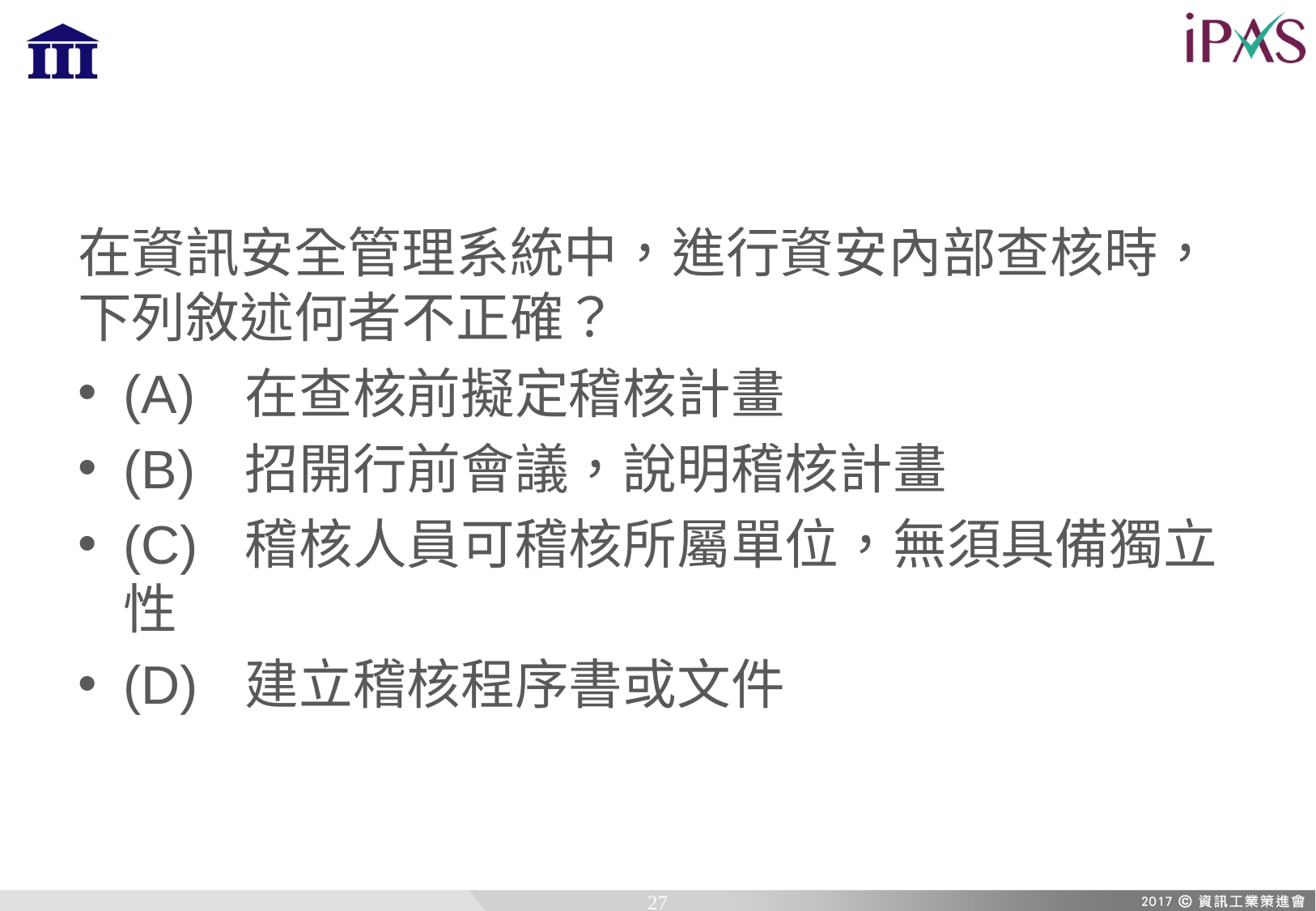

在資訊安全管理系統中，進行資安內部查核時，下列敘述何者不正確？
(A)	在查核前擬定稽核計畫
(B)	招開行前會議，說明稽核計畫
(C)	稽核人員可稽核所屬單位，無須具備獨立性
(D)	建立稽核程序書或文件
27